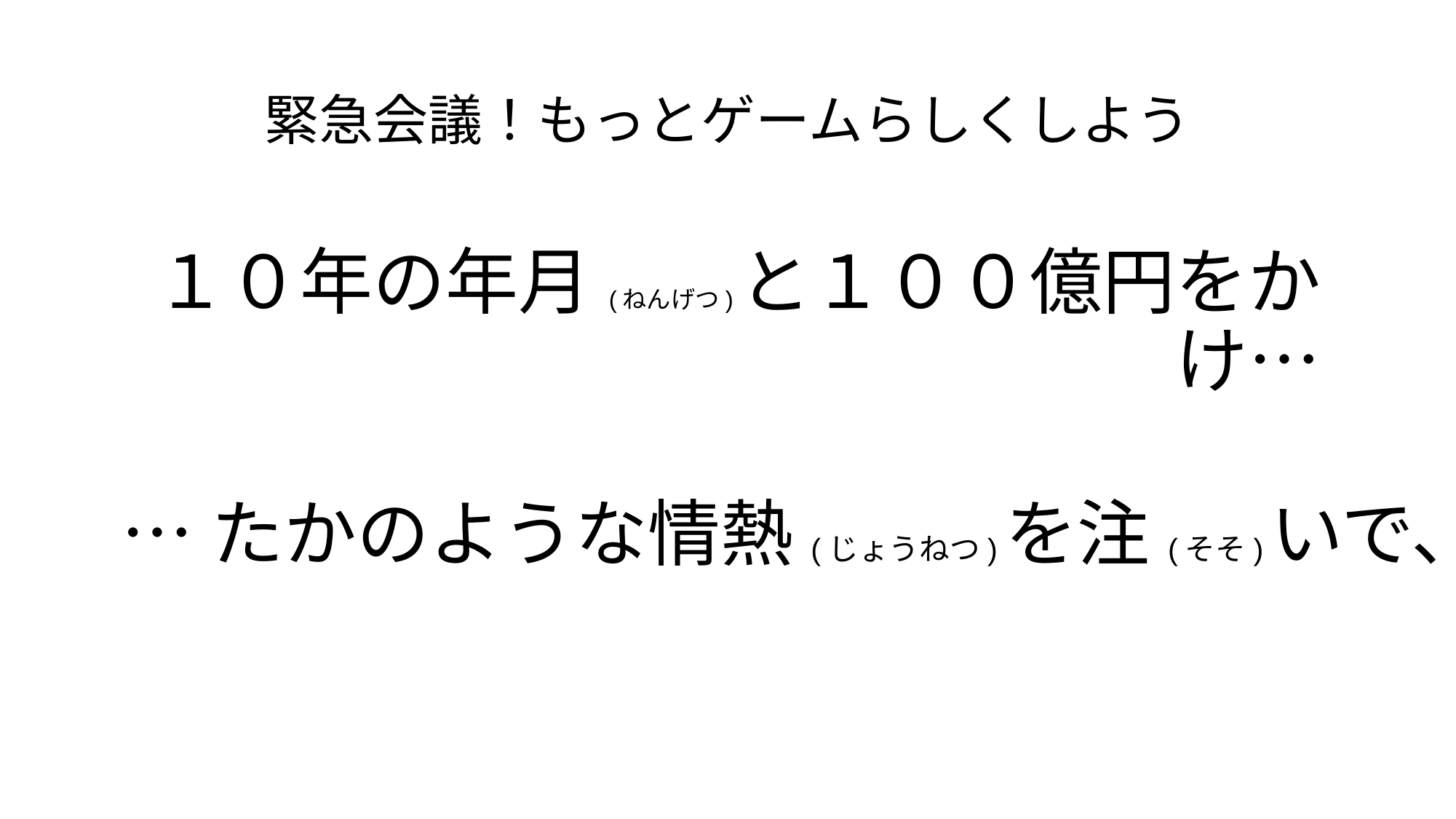

緊急会議！もっとゲームらしくしよう
１０年の年月(ねんげつ)と１００億円をかけ…

…たかのような情熱(じょうねつ)を注(そそ)いで、